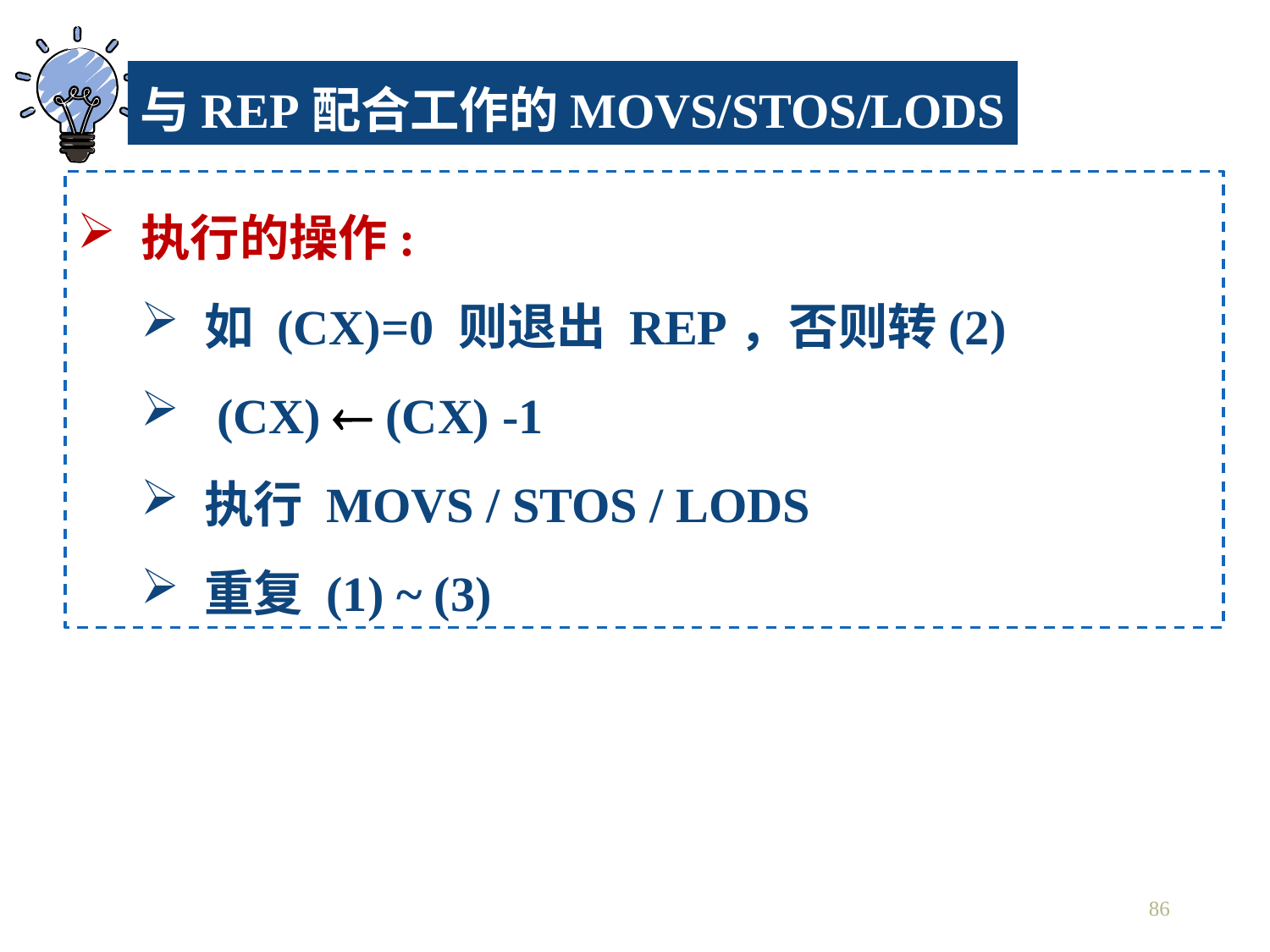

与REP配合工作的MOVS/STOS/LODS
执行的操作:
如 (CX)=0 则退出 REP，否则转(2)
 (CX) ← (CX) -1
执行 MOVS / STOS / LODS
重复 (1) ~ (3)

86